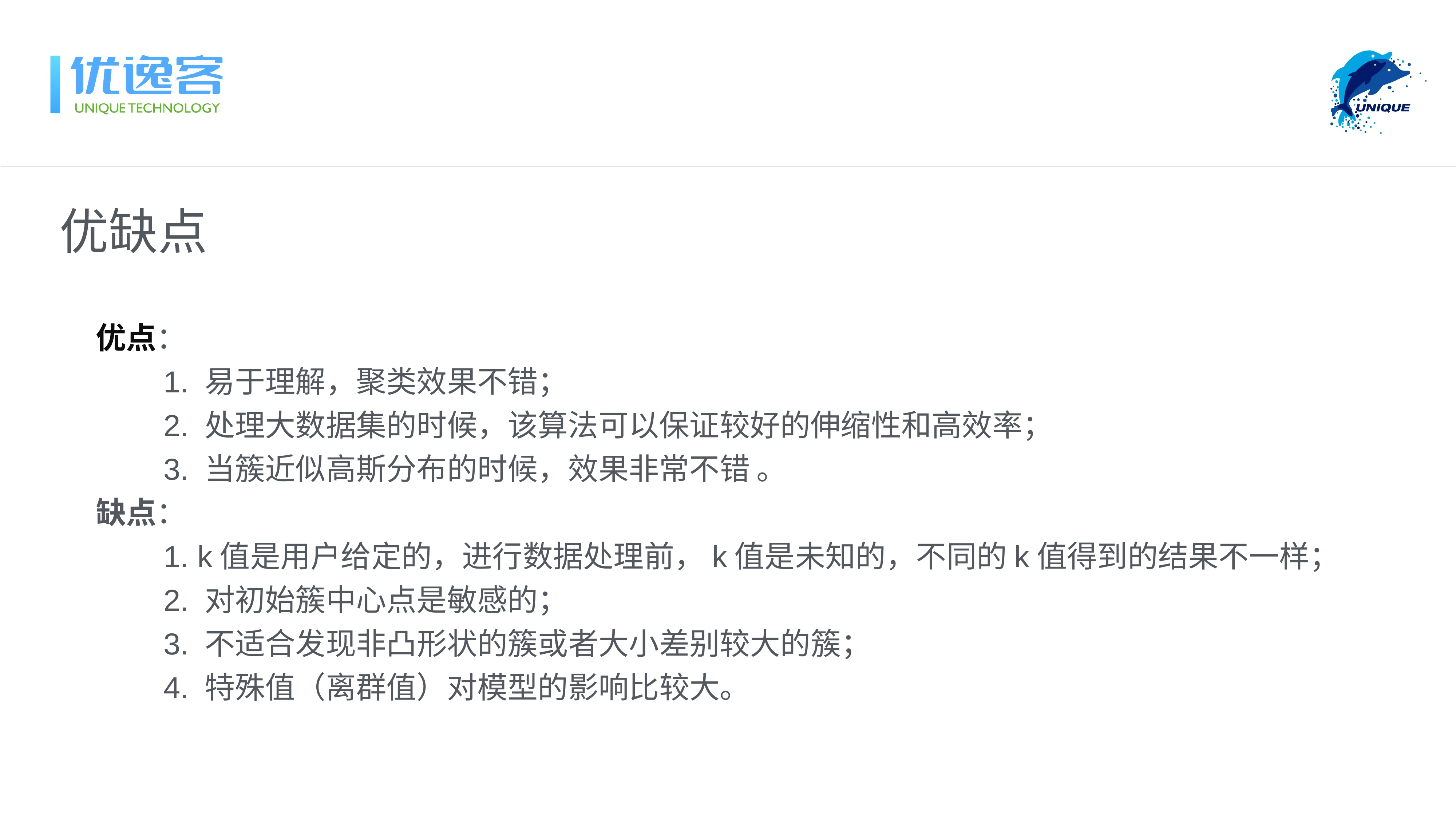

优缺点
优点：
        1. 易于理解，聚类效果不错；
        2. 处理大数据集的时候，该算法可以保证较好的伸缩性和高效率；
        3. 当簇近似高斯分布的时候，效果非常不错 。
缺点：
        1. k值是用户给定的，进行数据处理前，k值是未知的，不同的k值得到的结果不一样；
        2. 对初始簇中心点是敏感的；
        3. 不适合发现非凸形状的簇或者大小差别较大的簇；
        4. 特殊值（离群值）对模型的影响比较大。